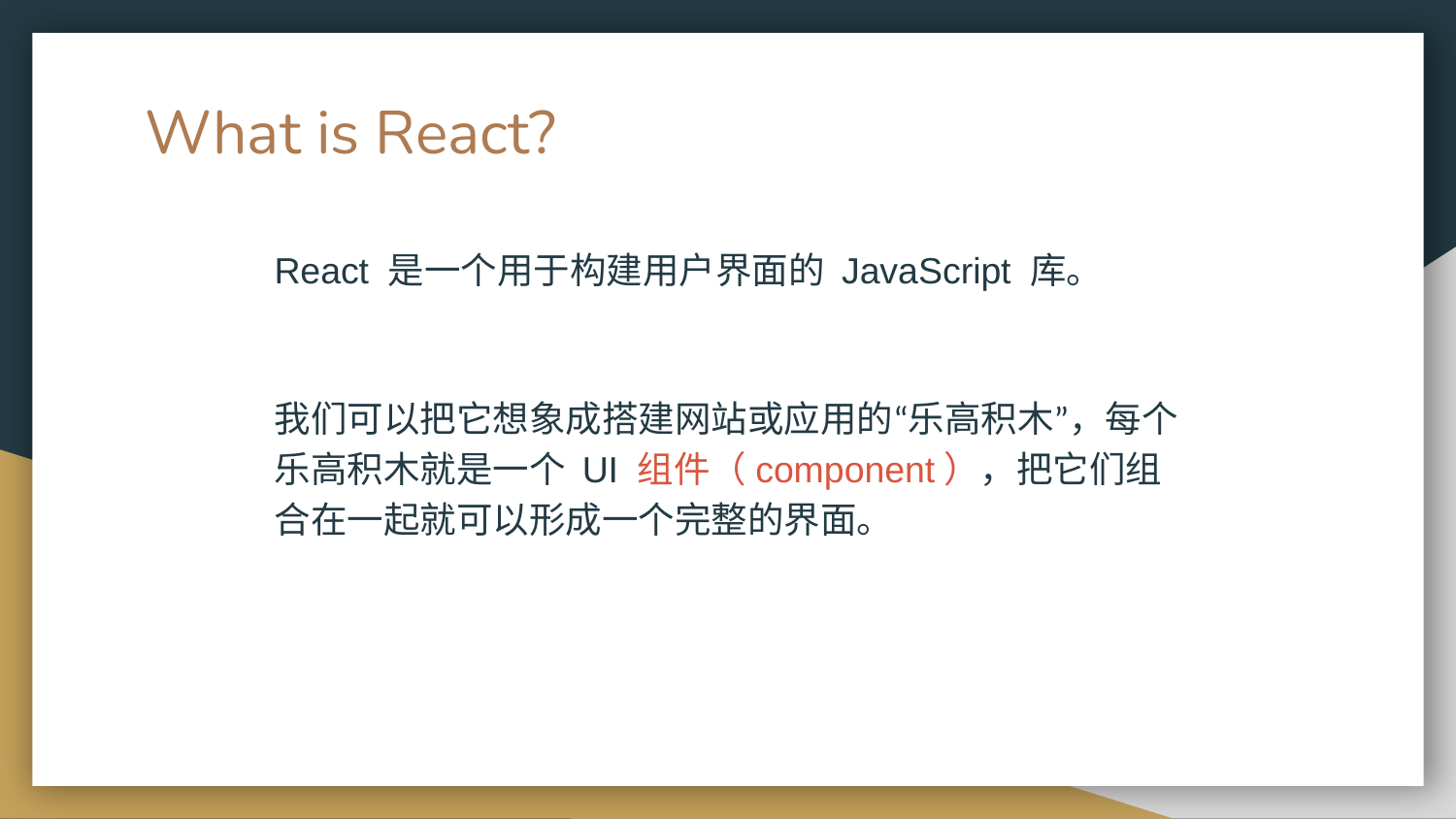

# What is React?
React 是一个用于构建用户界面的 JavaScript 库。

我们可以把它想象成搭建网站或应用的“乐高积木”，每个乐高积木就是一个 UI 组件（component），把它们组合在一起就可以形成一个完整的界面。
5